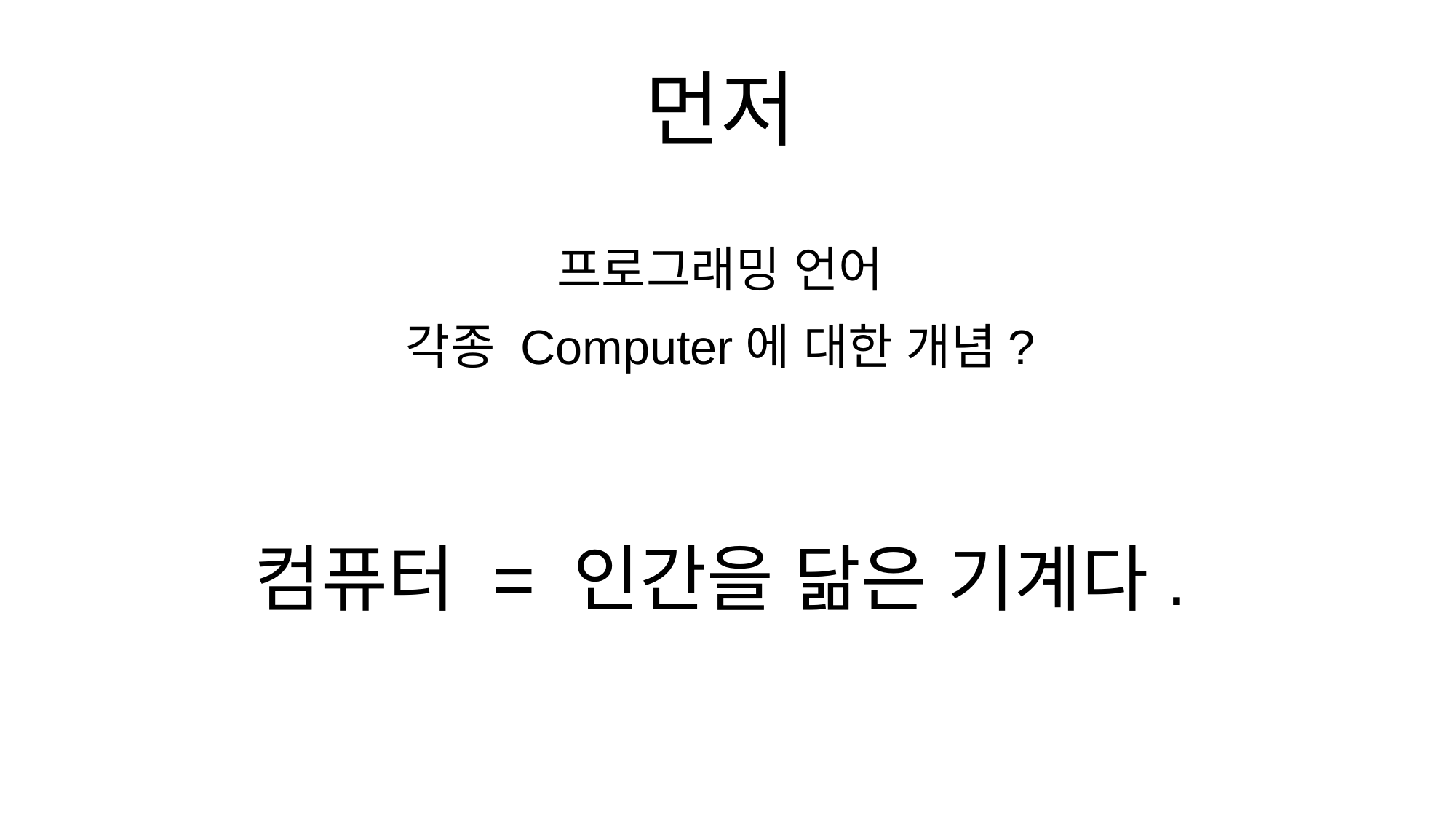

먼저
프로그래밍 언어
각종 Computer에 대한 개념?
컴퓨터 = 인간을 닮은 기계다.